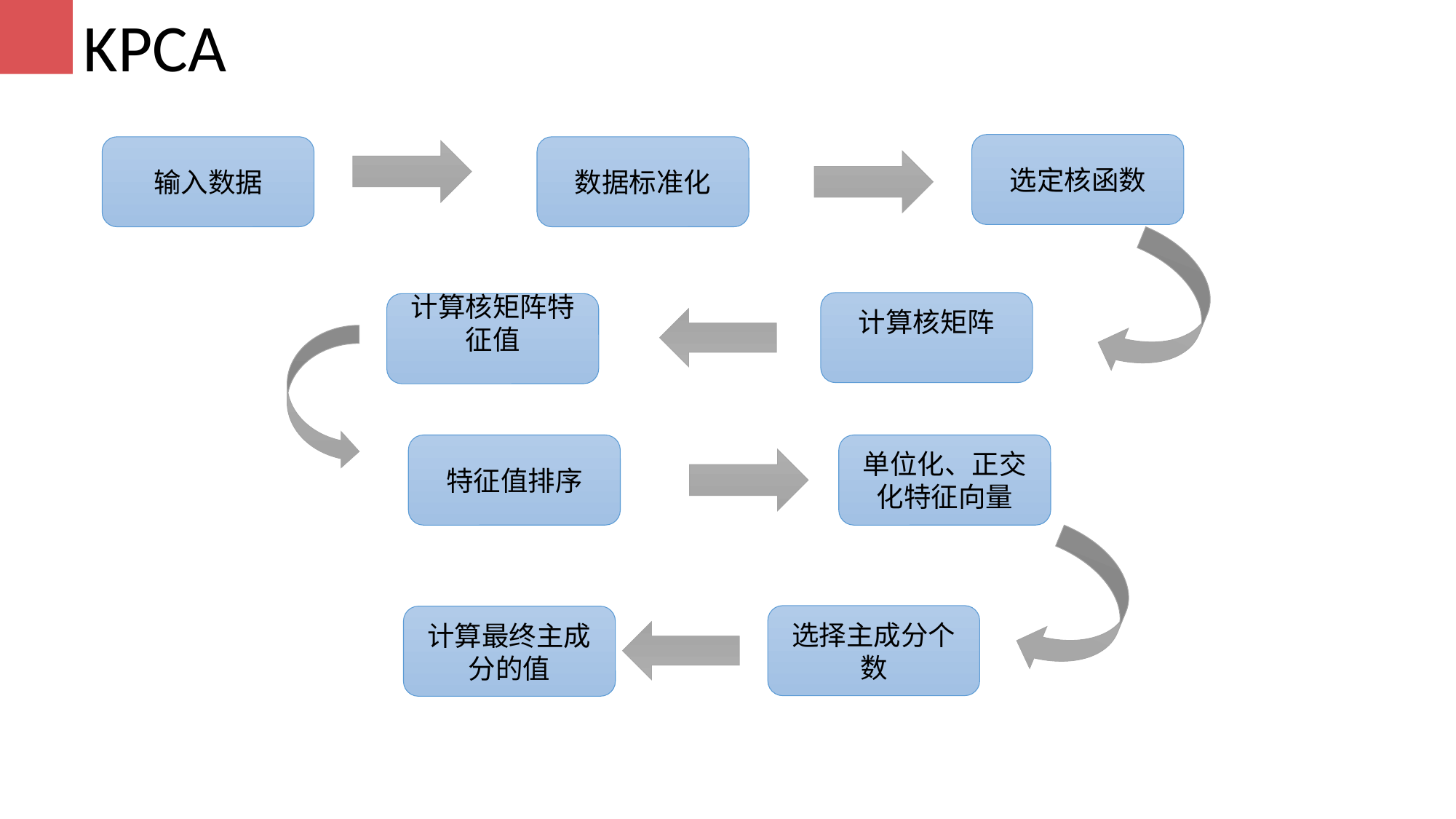

KPCA
选定核函数
输入数据
数据标准化

计算核矩阵

计算核矩阵特征值

特征值排序
单位化、正交化特征向量

选择主成分个数
计算最终主成分的值